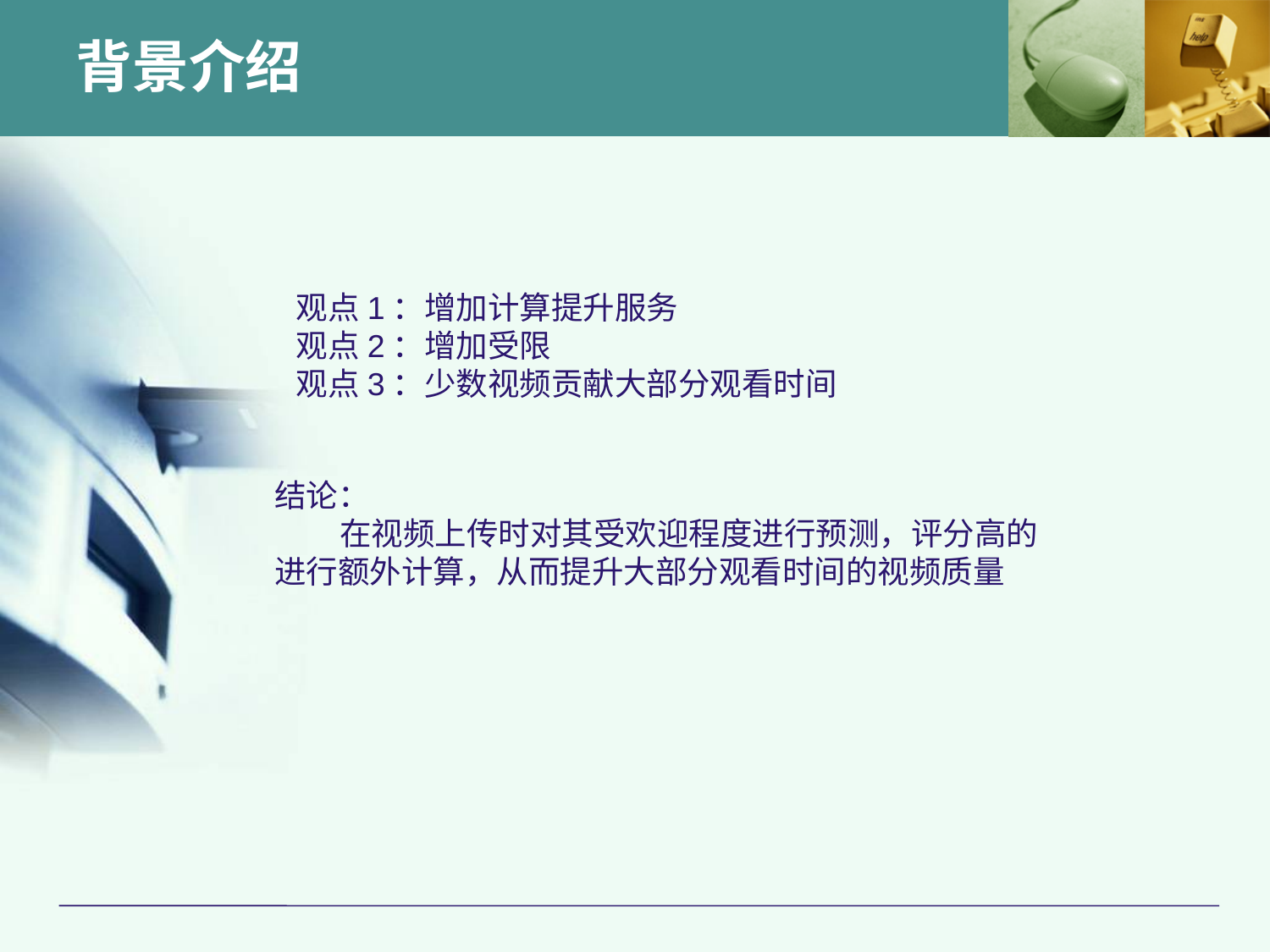

# 背景介绍
观点1：增加计算提升服务
观点2：增加受限
观点3：少数视频贡献大部分观看时间
结论：
        在视频上传时对其受欢迎程度进行预测，评分高的进行额外计算，从而提升大部分观看时间的视频质量